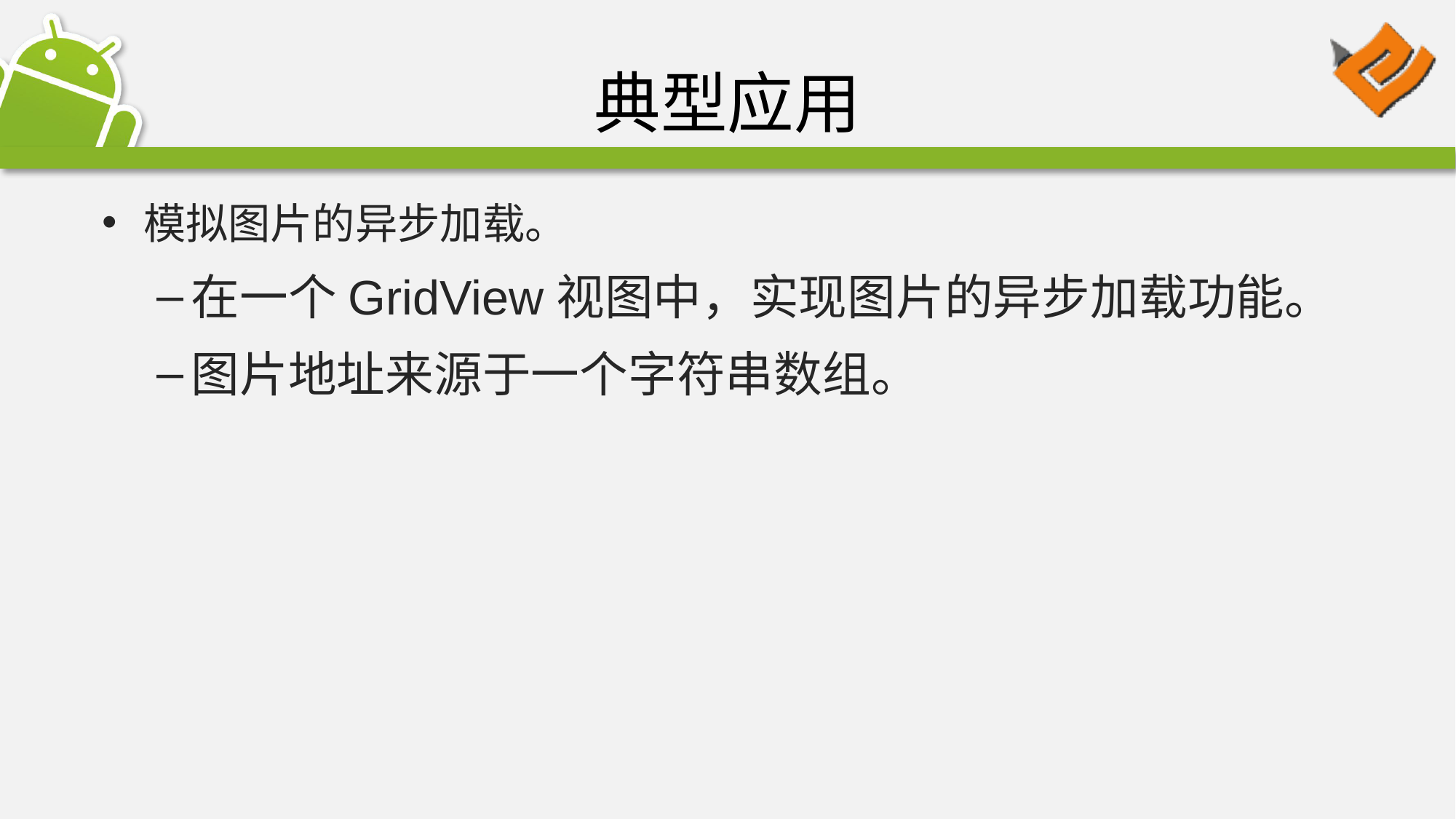

# 典型应用
模拟图片的异步加载。
在一个GridView视图中，实现图片的异步加载功能。
图片地址来源于一个字符串数组。